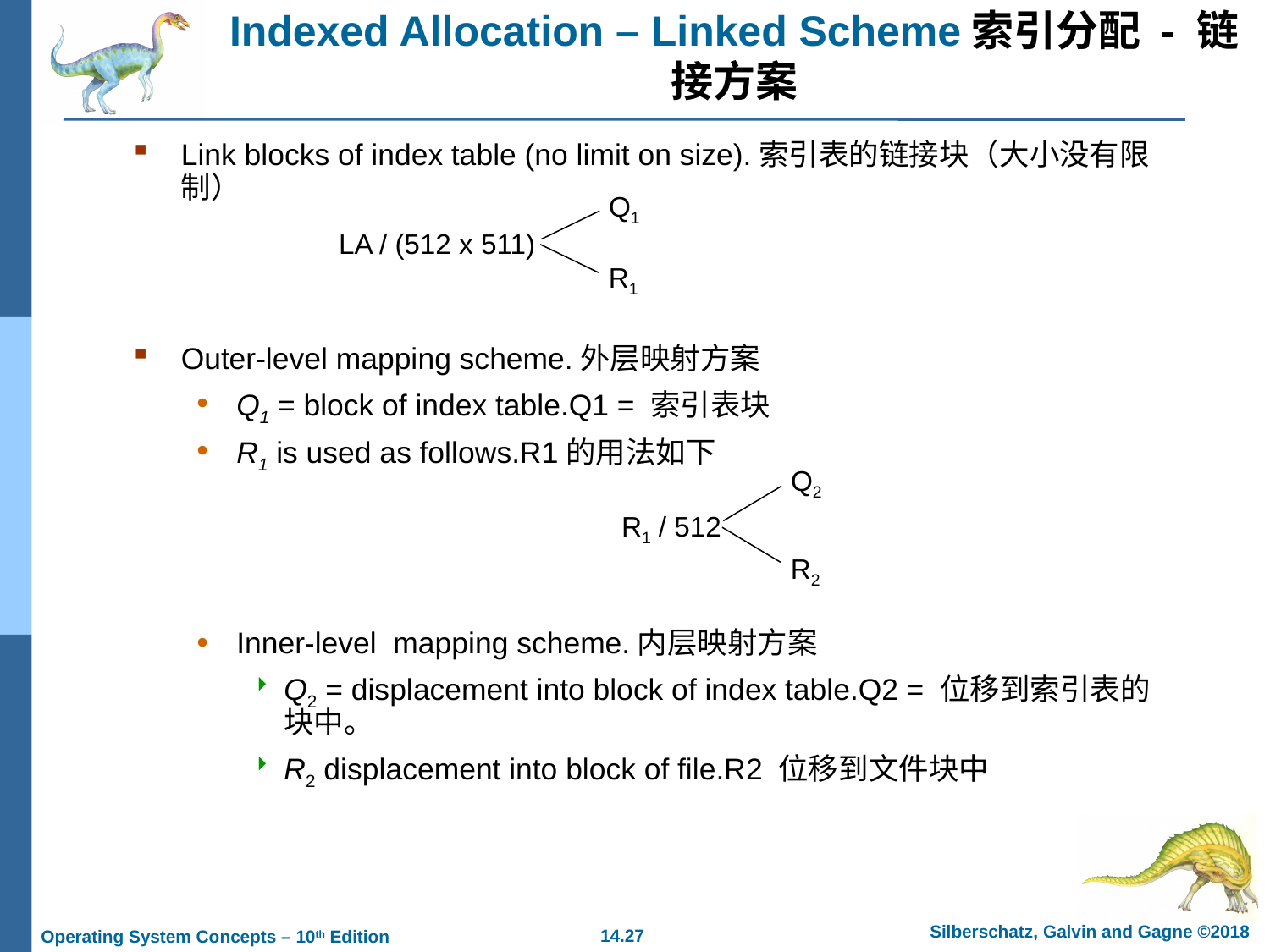

# Indexed Allocation – Linked Scheme索引分配 - 链接方案
Link blocks of index table (no limit on size).索引表的链接块（大小没有限制）

Outer-level mapping scheme.外层映射方案
Q1 = block of index table.Q1 = 索引表块
R1 is used as follows.R1的用法如下

Inner-level  mapping scheme.内层映射方案
Q2 = displacement into block of index table.Q2 = 位移到索引表的块中。
R2 displacement into block of file.R2 位移到文件块中

Q1

LA / (512 x 511)

R1
Q2

R1 / 512

R2